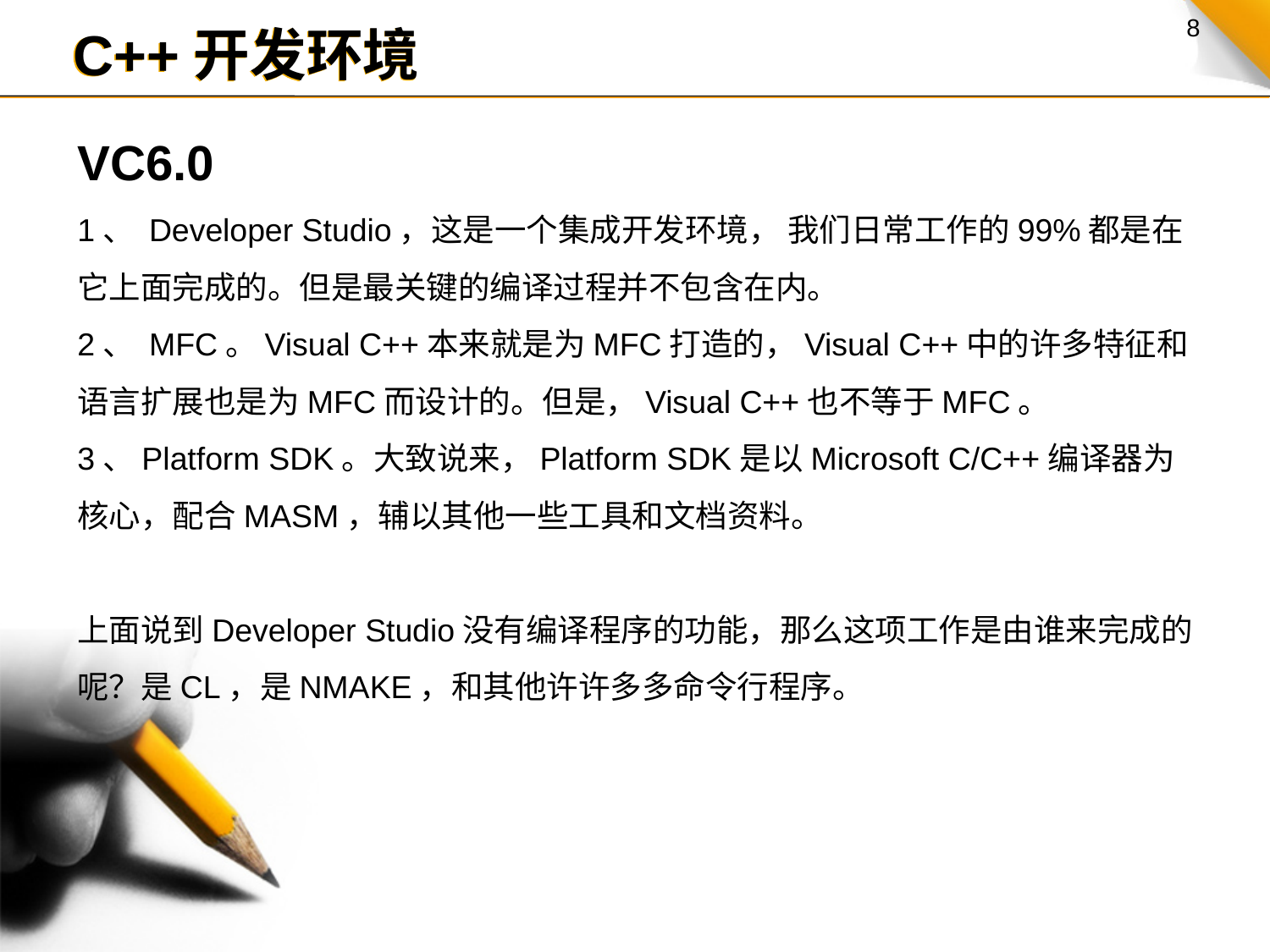

C++开发环境
VC6.0
1、 Developer Studio，这是一个集成开发环境， 我们日常工作的99%都是在它上面完成的。但是最关键的编译过程并不包含在内。
2、 MFC。Visual C++本来就是为MFC打造的，Visual C++中的许多特征和语言扩展也是为MFC而设计的。但是，Visual C++也不等于MFC。
3、Platform SDK。大致说来，Platform SDK是以Microsoft C/C++编译器为核心，配合MASM，辅以其他一些工具和文档资料。

上面说到Developer Studio没有编译程序的功能，那么这项工作是由谁来完成的呢？是CL，是NMAKE，和其他许许多多命令行程序。